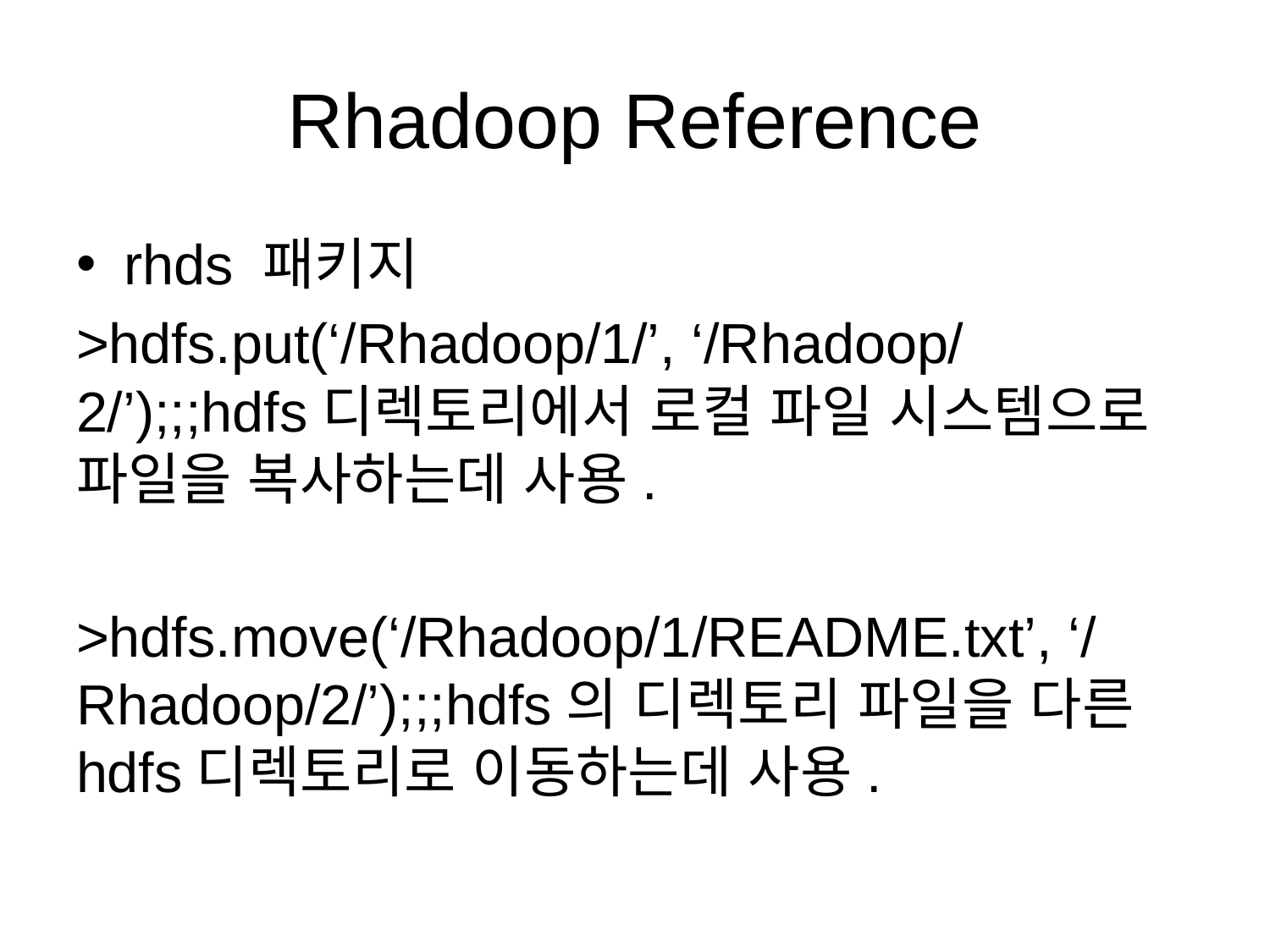

# Rhadoop Reference
rhds 패키지
>hdfs.put(‘/Rhadoop/1/’, ‘/Rhadoop/2/’);;;hdfs디렉토리에서 로컬 파일 시스템으로 파일을 복사하는데 사용.

>hdfs.move(‘/Rhadoop/1/README.txt’, ‘/Rhadoop/2/’);;;hdfs의 디렉토리 파일을 다른 hdfs디렉토리로 이동하는데 사용.